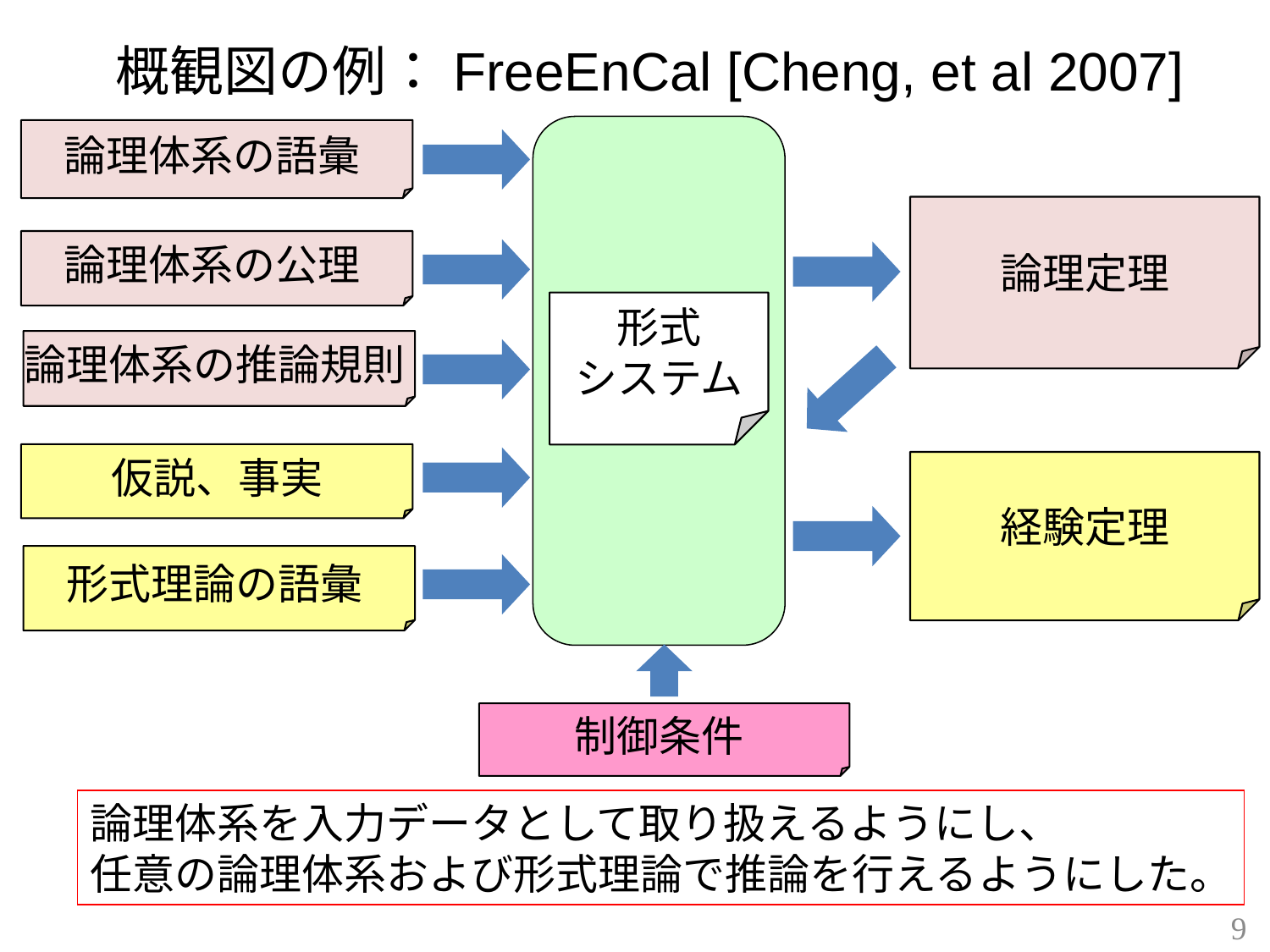

# 概観図の例：FreeEnCal [Cheng, et al 2007]

論理体系の語彙

論理定理
論理体系の公理

形式
システム
論理体系の推論規則

仮説、事実

経験定理

形式理論の語彙

制御条件
論理体系を入力データとして取り扱えるようにし、
任意の論理体系および形式理論で推論を行えるようにした。
9